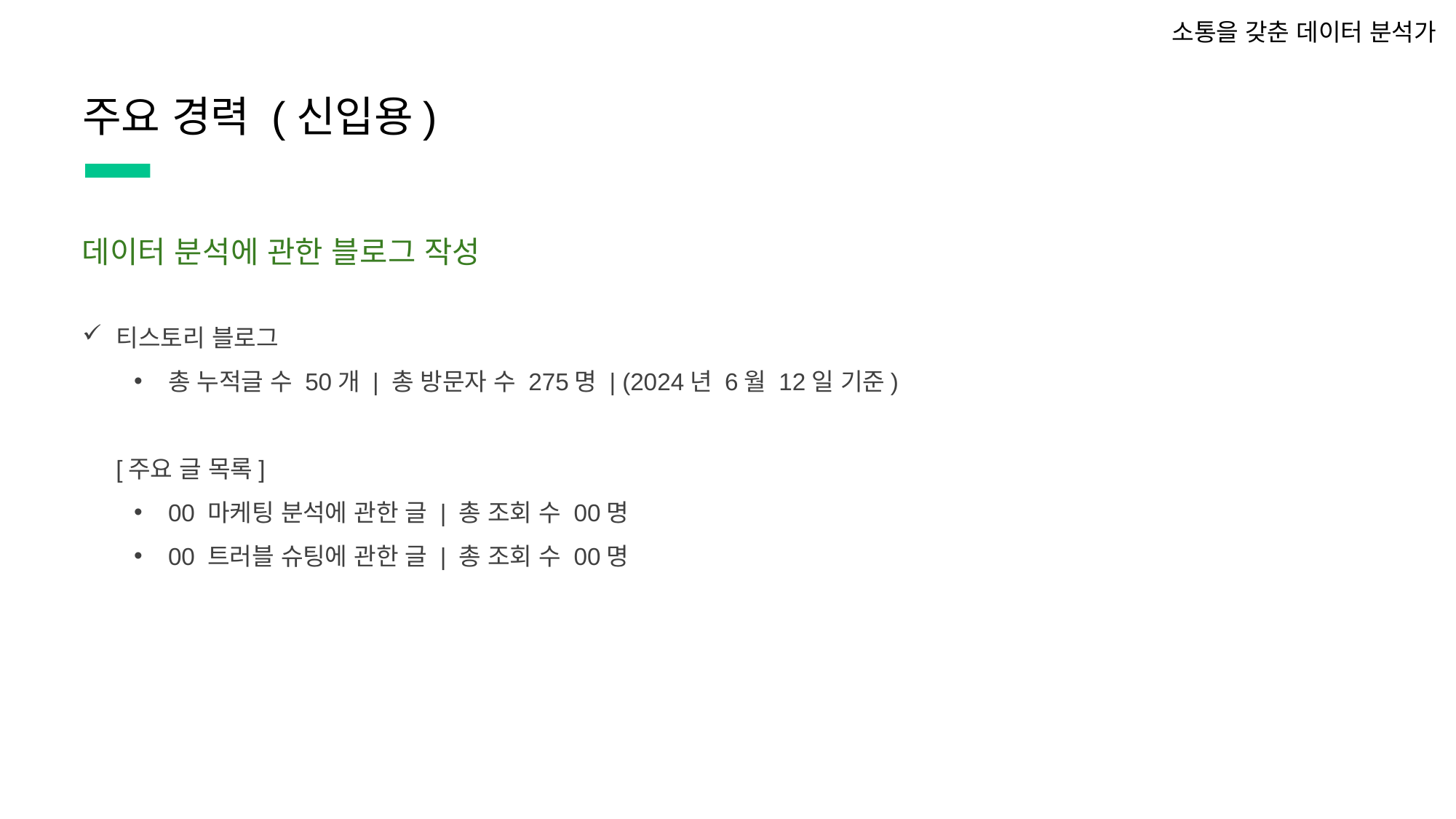

소통을 갖춘 데이터 분석가
주요 경력 (신입용)

데이터 분석에 관한 블로그 작성
티스토리 블로그
총 누적글 수 50개 | 총 방문자 수 275명 | (2024년 6월 12일 기준)

     [주요 글 목록]
00 마케팅 분석에 관한 글 | 총 조회 수 00명
00 트러블 슈팅에 관한 글 | 총 조회 수 00명